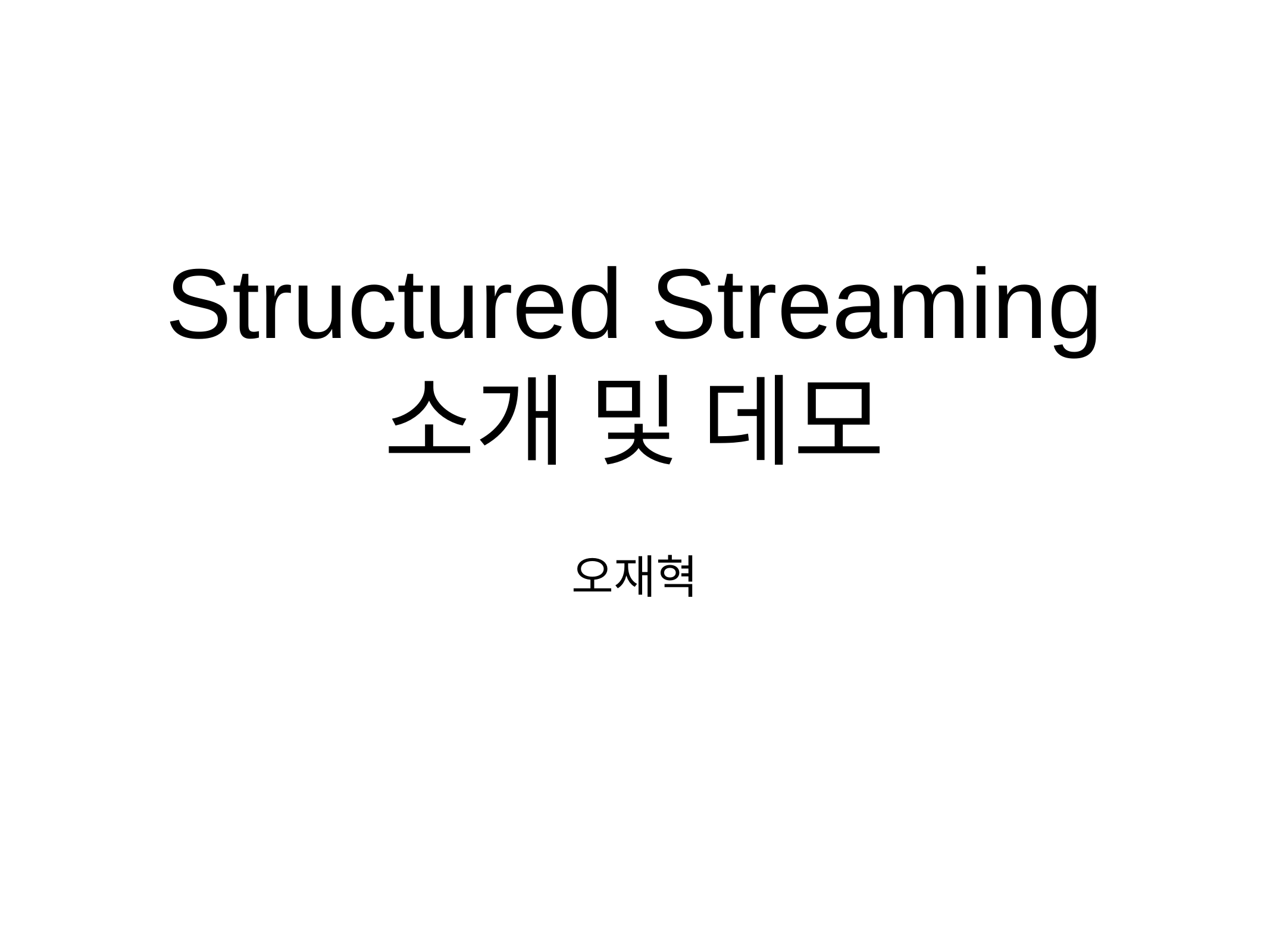

# Structured Streaming
소개 및 데모
오재혁